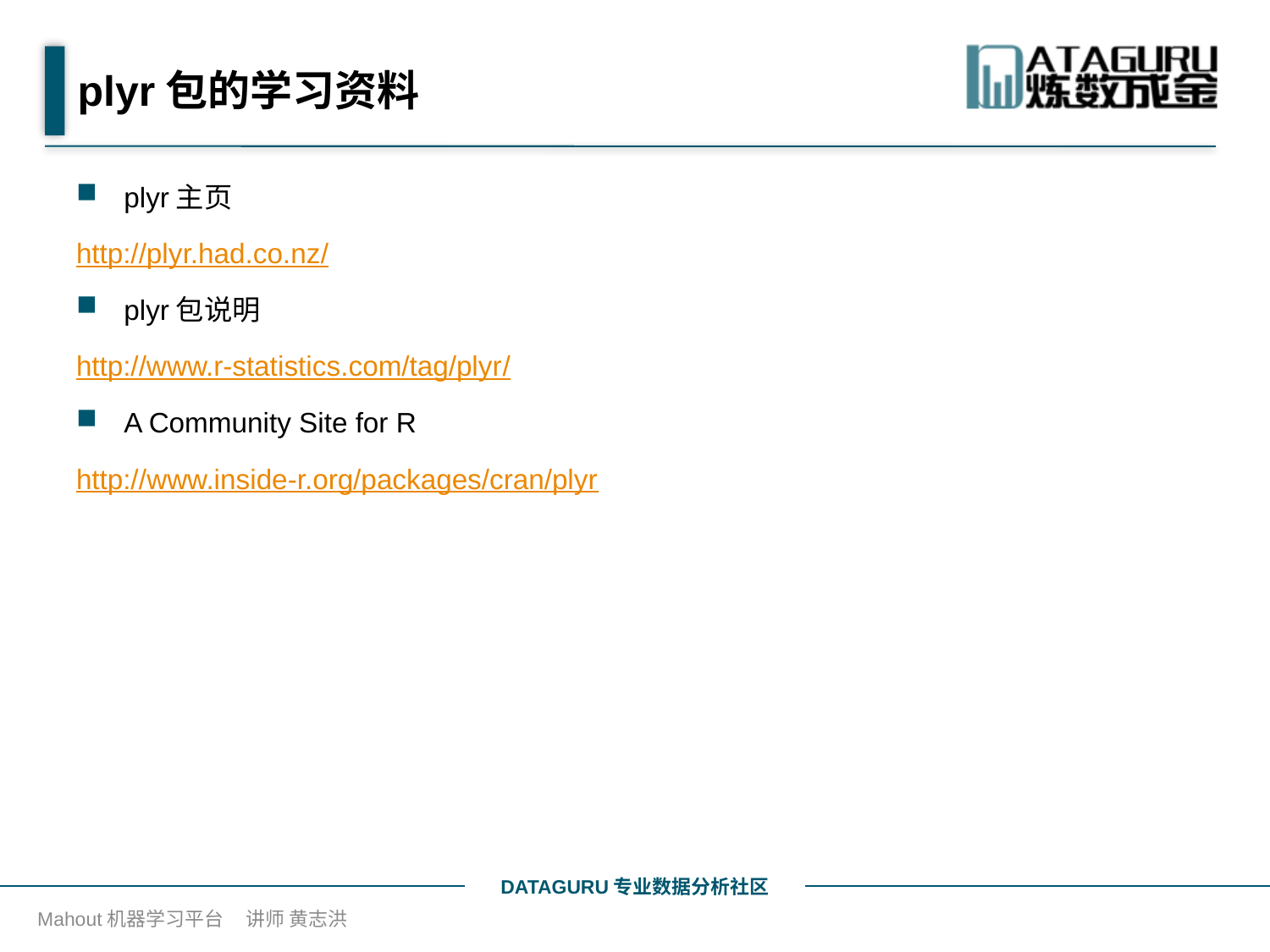

# plyr包的学习资料
plyr主页
http://plyr.had.co.nz/
plyr包说明
http://www.r-statistics.com/tag/plyr/
A Community Site for R
http://www.inside-r.org/packages/cran/plyr